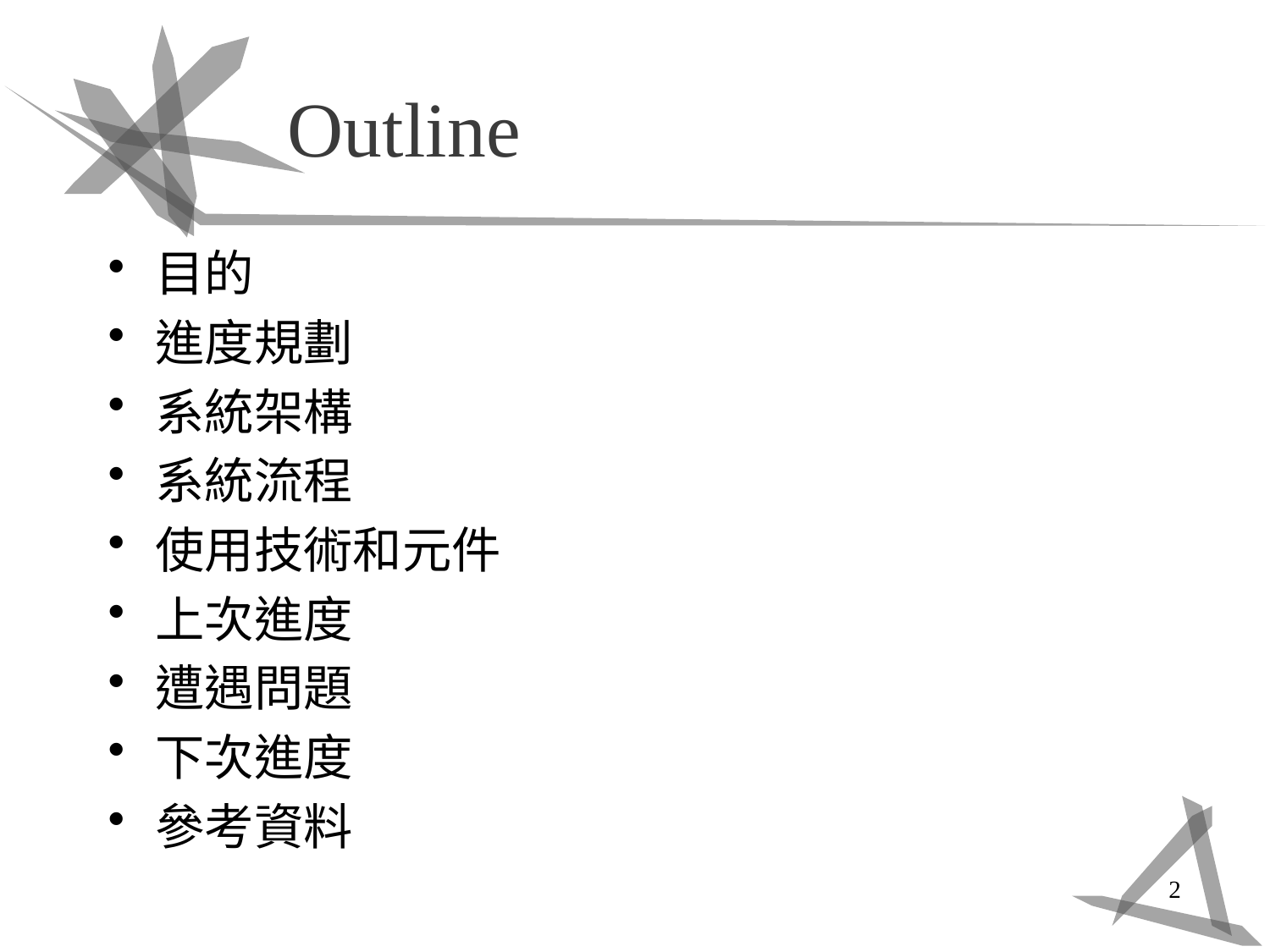

# Outline
目的
進度規劃
系統架構
系統流程
使用技術和元件
上次進度
遭遇問題
下次進度
參考資料

2